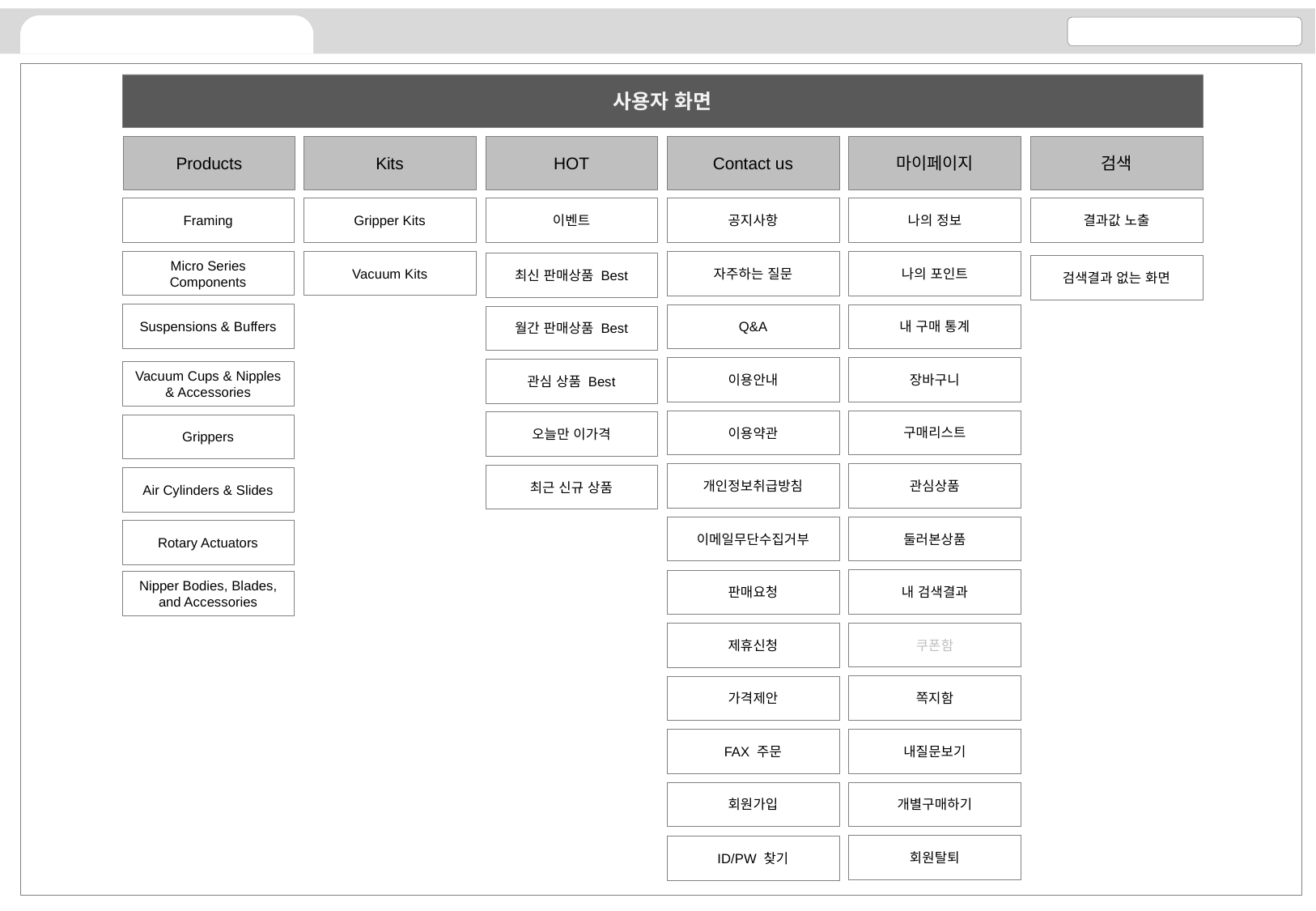

사용자 화면
Products
Kits
HOT
Contact us
마이페이지
검색
Framing
Gripper Kits
이벤트
공지사항
나의 정보
결과값 노출
Micro Series Components
Vacuum Kits
나의 포인트
자주하는 질문
최신 판매상품 Best
검색결과 없는 화면
Suspensions & Buffers
내 구매 통계
Q&A
월간 판매상품 Best
장바구니
이용안내
관심 상품 Best
Vacuum Cups & Nipples & Accessories
구매리스트
이용약관
오늘만 이가격
Grippers
관심상품
개인정보취급방침
최근 신규 상품
Air Cylinders & Slides
둘러본상품
이메일무단수집거부
Rotary Actuators
내 검색결과
판매요청
Nipper Bodies, Blades, and Accessories
쿠폰함
제휴신청
쪽지함
가격제안
내질문보기
FAX 주문
개별구매하기
회원가입
회원탈퇴
ID/PW 찾기